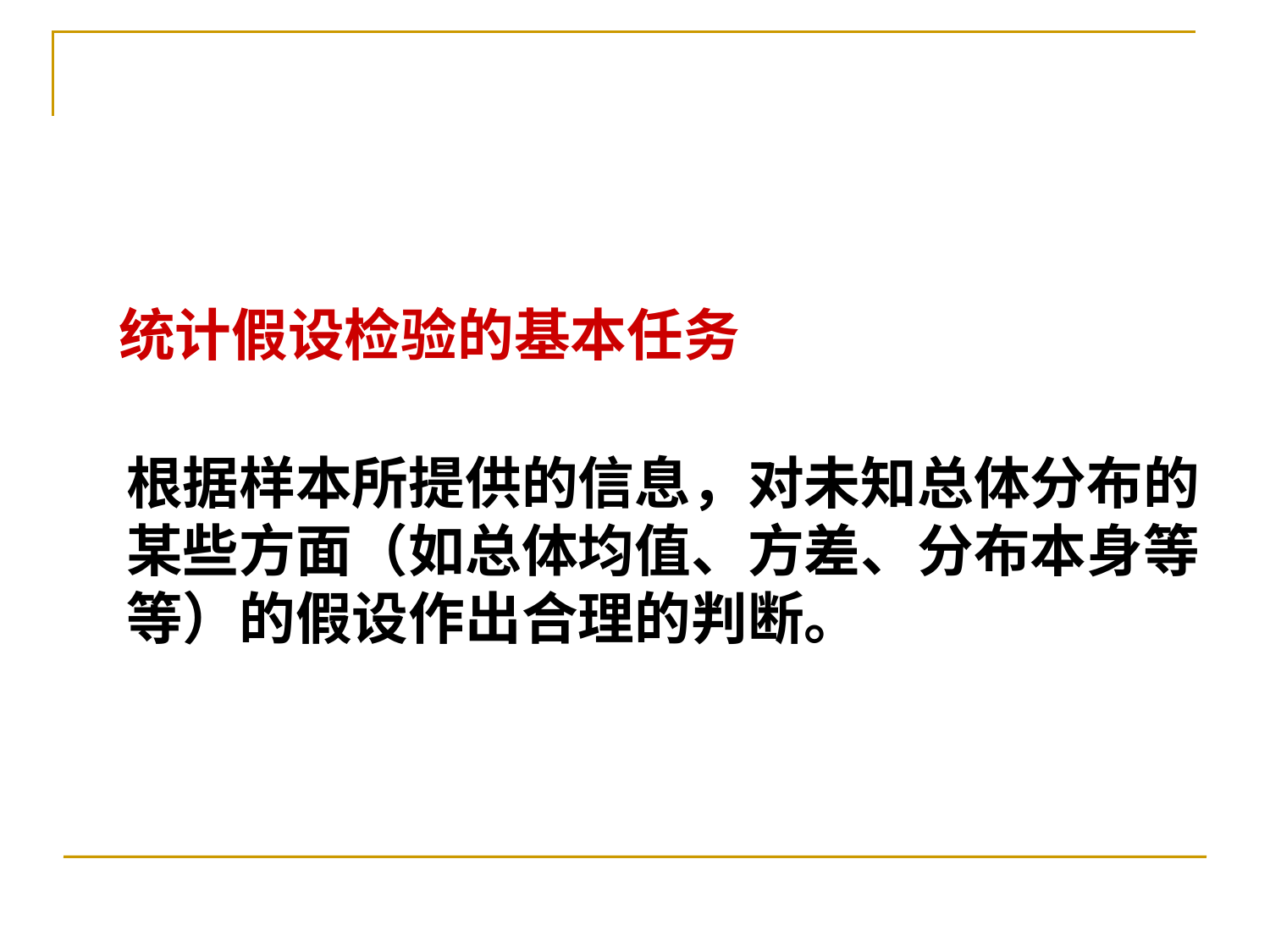

统计假设检验的基本任务
根据样本所提供的信息，对未知总体分布的
某些方面（如总体均值、方差、分布本身等
等）的假设作出合理的判断。